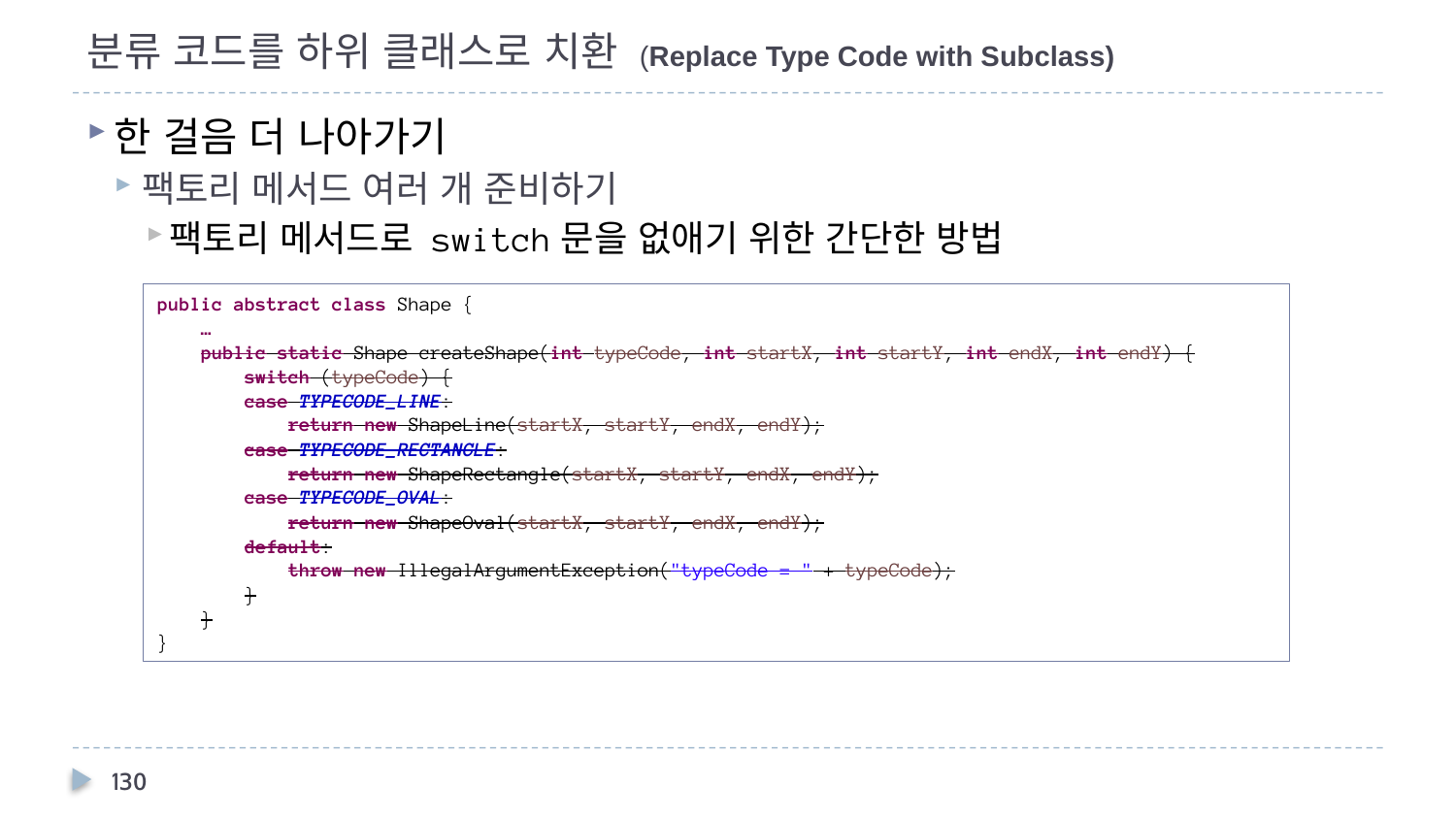

# 분류 코드를 하위 클래스로 치환 (Replace Type Code with Subclass)
한 걸음 더 나아가기
팩토리 메서드 여러 개 준비하기
팩토리 메서드로 switch문을 없애기 위한 간단한 방법
public abstract class Shape {
    …
    public static Shape createShape(int typeCode, int startX, int startY, int endX, int endY) {
        switch (typeCode) {
        case TYPECODE_LINE:
            return new ShapeLine(startX, startY, endX, endY);
        case TYPECODE_RECTANGLE:
            return new ShapeRectangle(startX, startY, endX, endY);
        case TYPECODE_OVAL:
            return new ShapeOval(startX, startY, endX, endY);
        default:
            throw new IllegalArgumentException("typeCode = " + typeCode);
        }
    }
}
130